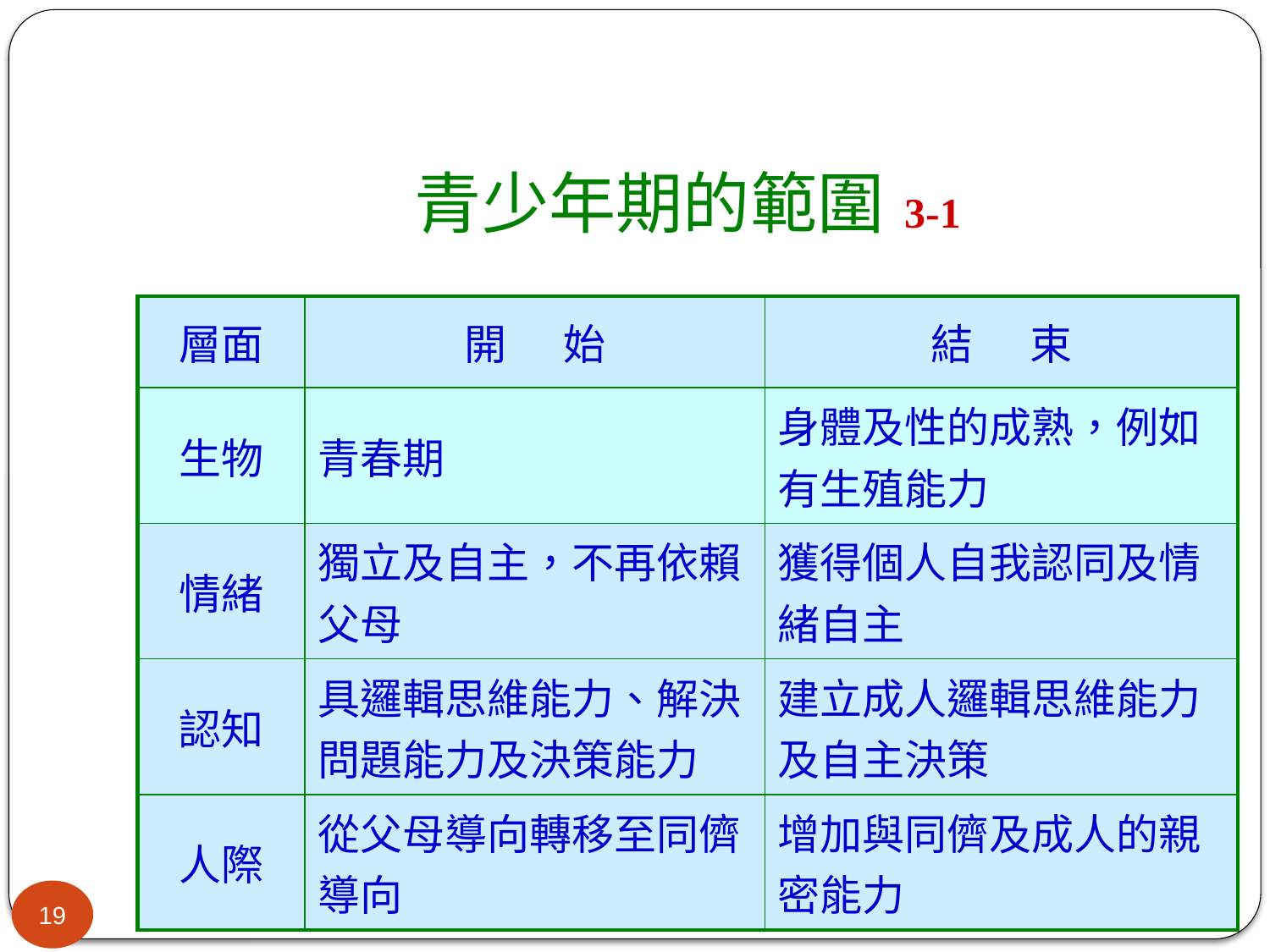

# 青少年期的範圍 3-1
| 層面 | 開 始 | 結 束 |
| --- | --- | --- |
| 生物 | 青春期 | 身體及性的成熟，例如有生殖能力 |
| 情緒 | 獨立及自主，不再依賴父母 | 獲得個人自我認同及情緒自主 |
| 認知 | 具邏輯思維能力、解決問題能力及決策能力 | 建立成人邏輯思維能力及自主決策 |
| 人際 | 從父母導向轉移至同儕導向 | 增加與同儕及成人的親密能力 |
19